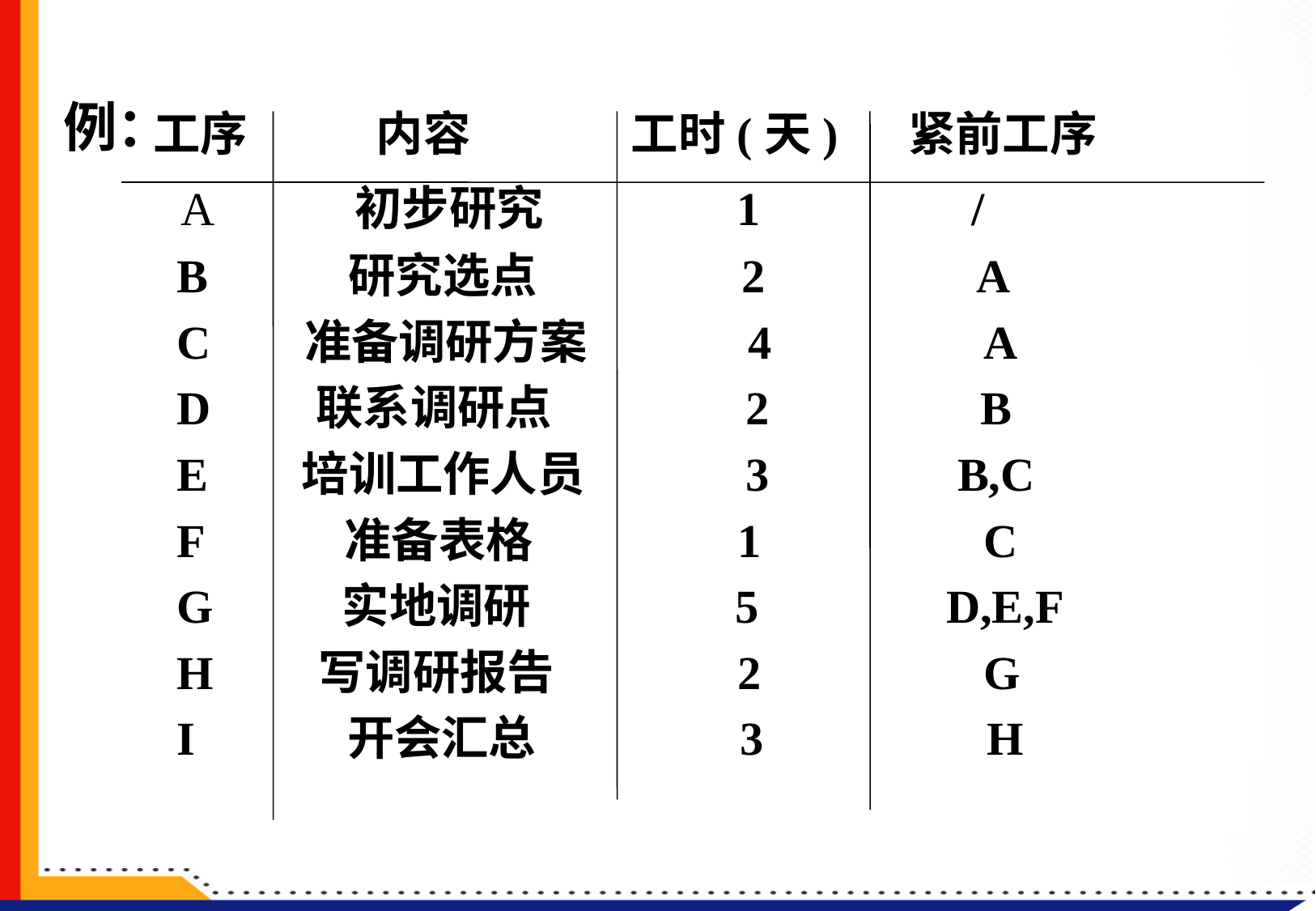

例：
工序            内容               工时(天)     紧前工序
  A           初步研究                 1                  /
  B           研究选点                  2                  A
  C       准备调研方案              4                  A
  D        联系调研点                 2                  B
  E       培训工作人员              3                B,C
  F           准备表格                  1                   C
  G          实地调研                  5                D,E,F
  H        写调研报告                2                   G
  I            开会汇总                  3                   H